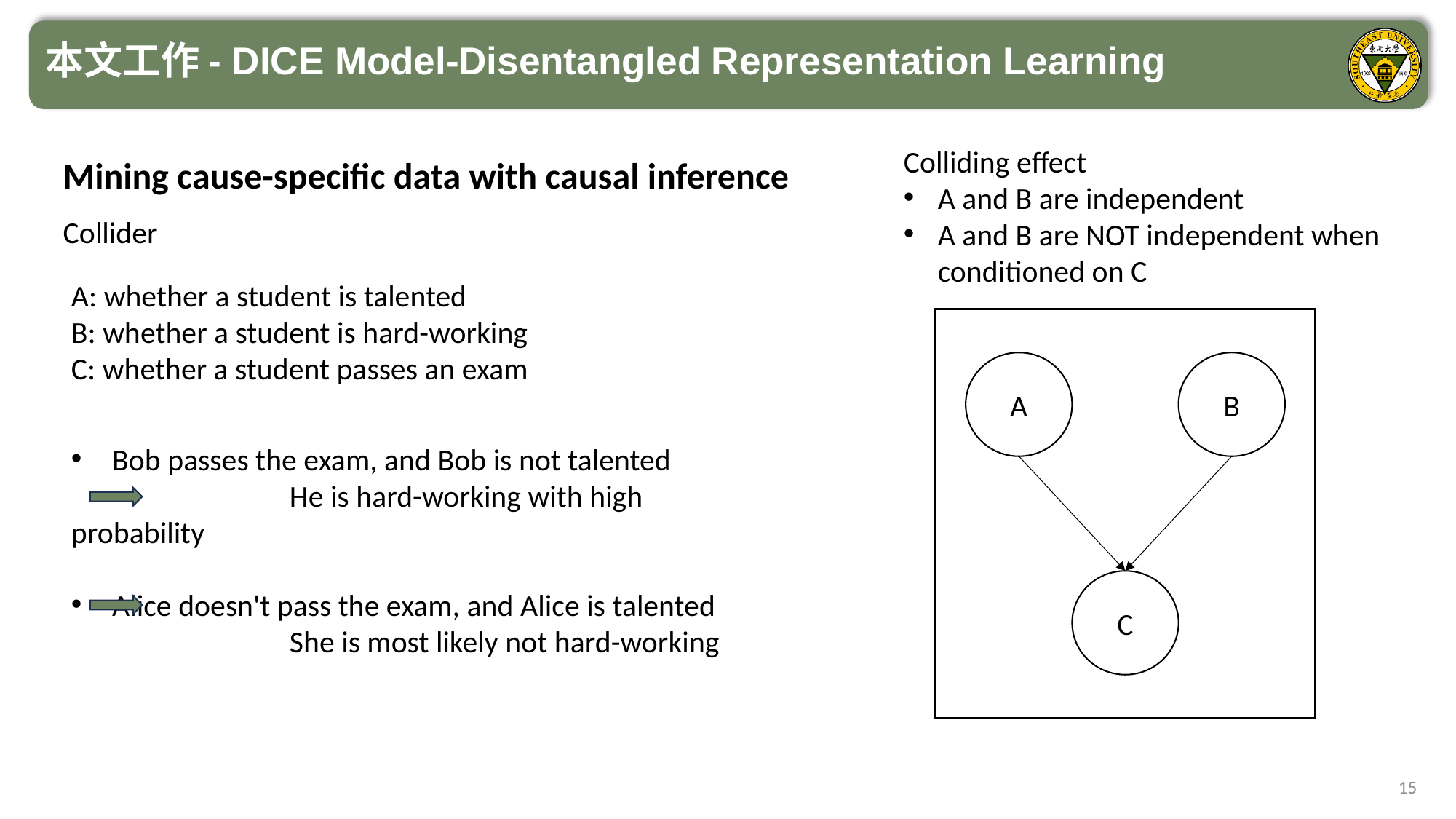

本文工作- DICE Model-Disentangled Representation Learning
Colliding effect
A and B are independent
A and B are NOT independent when conditioned on C
Mining cause-specific data with causal inference
Collider
A: whether a student is talented
B: whether a student is hard-working
C: whether a student passes an exam

A
B
C
Bob passes the exam, and Bob is not talented
		He is hard-working with high probability

Alice doesn't pass the exam, and Alice is talented
		She is most likely not hard-working

15